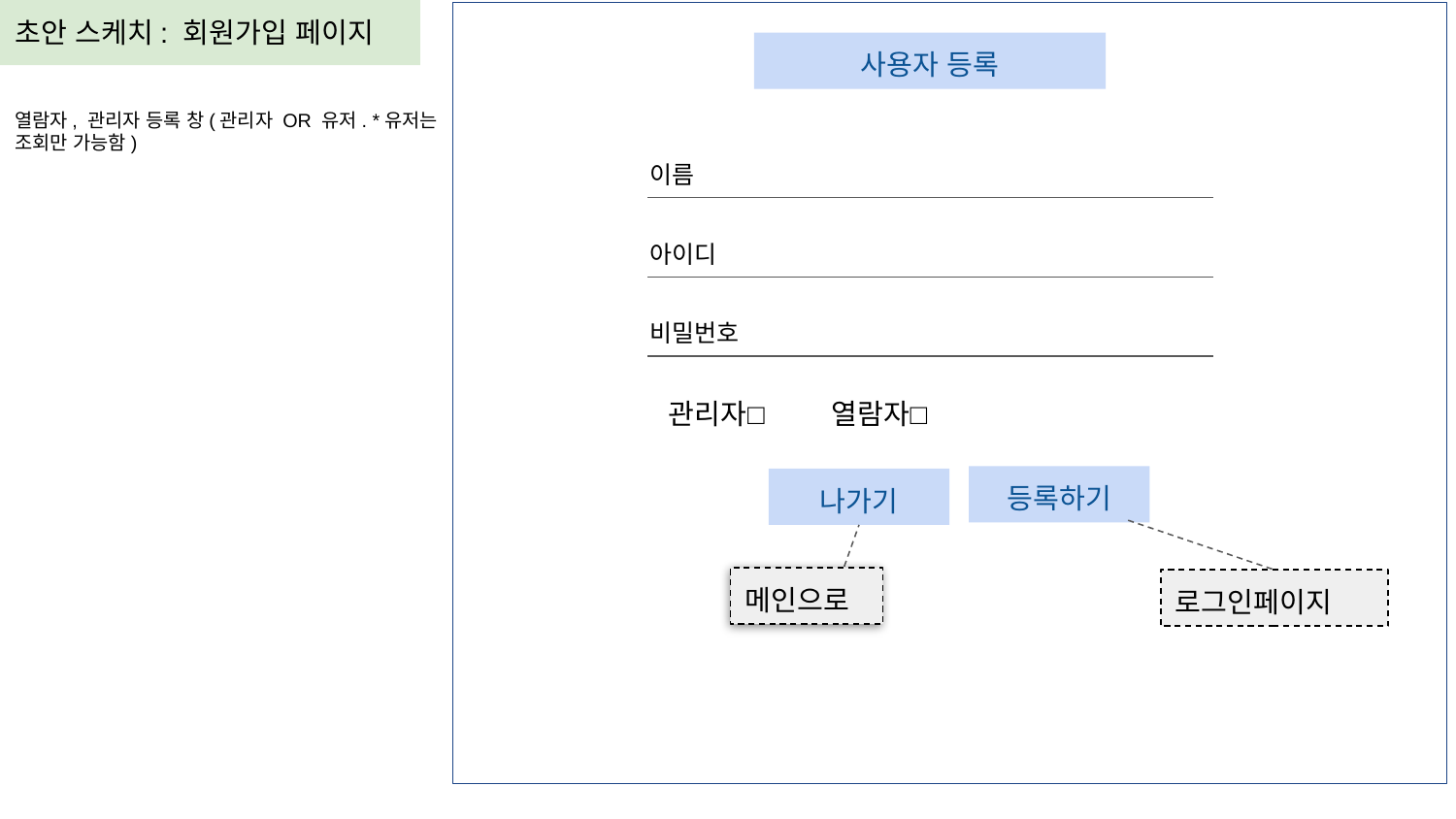

초안 스케치: 회원가입 페이지

사용자 등록
열람자, 관리자 등록 창(관리자 OR 유저. *유저는 조회만 가능함)
이름
아이디
비밀번호
관리자□
열람자□
등록하기
나가기
메인으로
로그인페이지